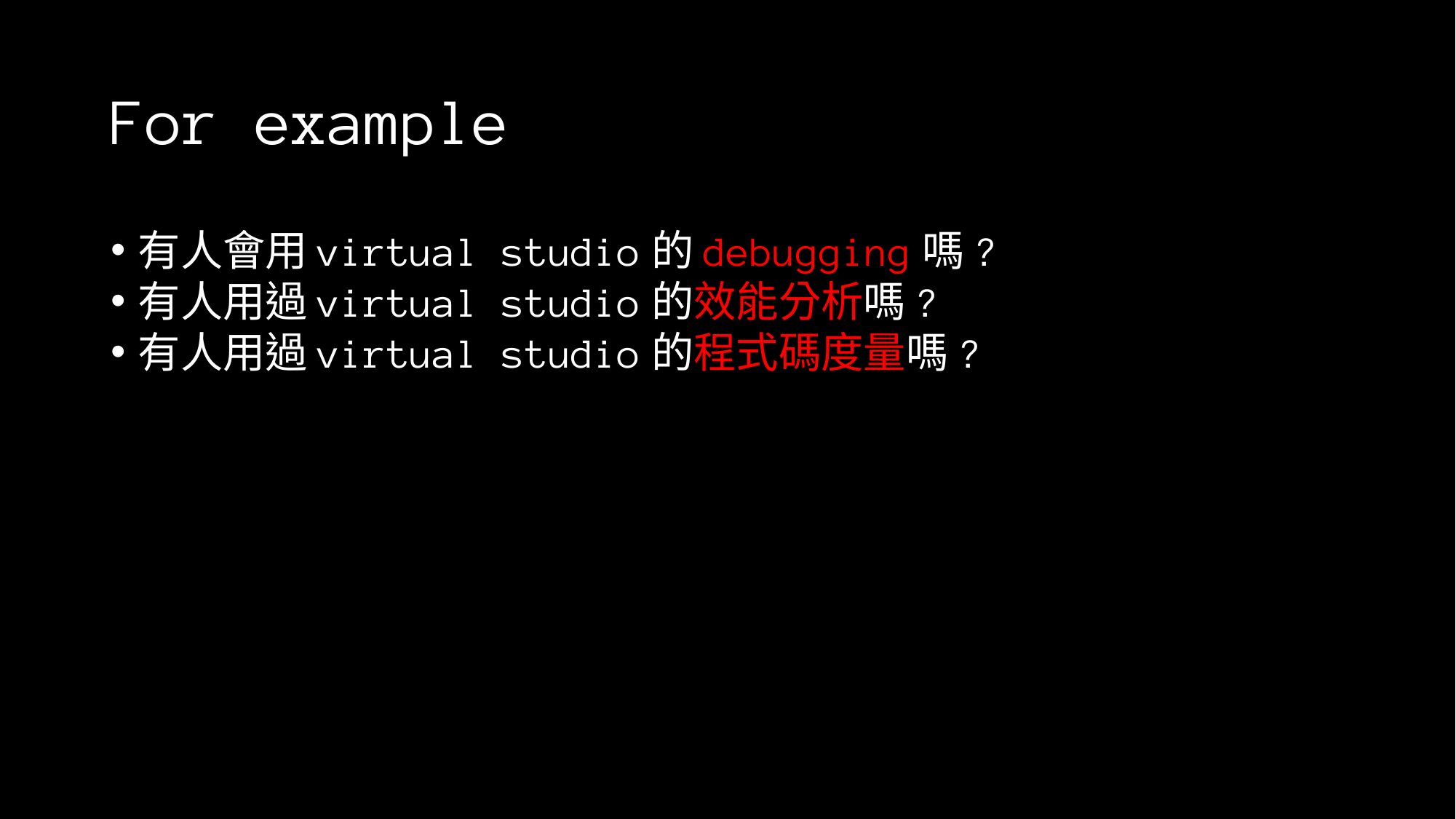

# For example
有人會用virtual studio的debugging嗎?
有人用過virtual studio的效能分析嗎?
有人用過virtual studio的程式碼度量嗎?